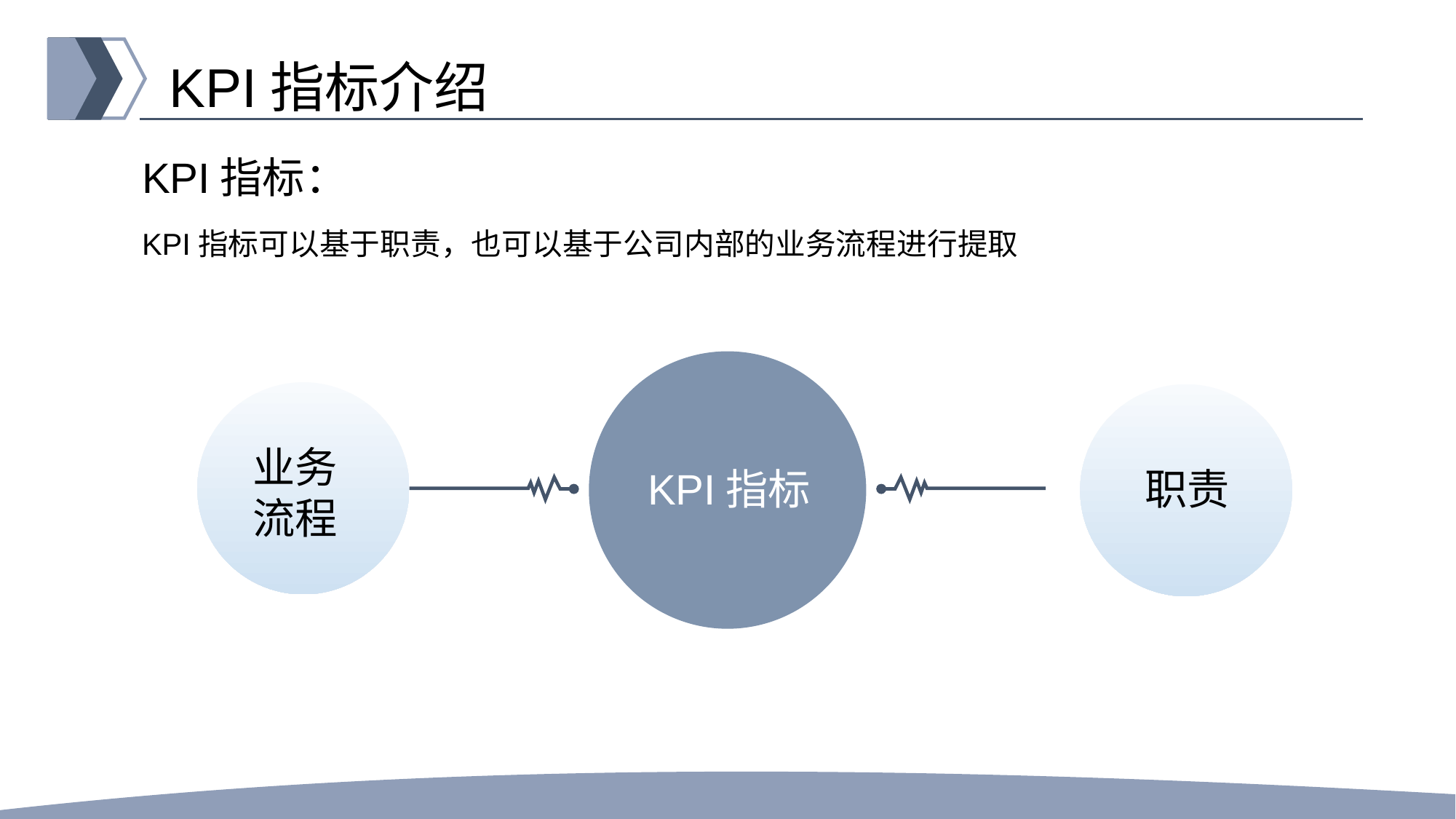

# KPI指标介绍
KPI指标：
KPI指标可以基于职责，也可以基于公司内部的业务流程进行提取

业务流程
职责
KPI指标